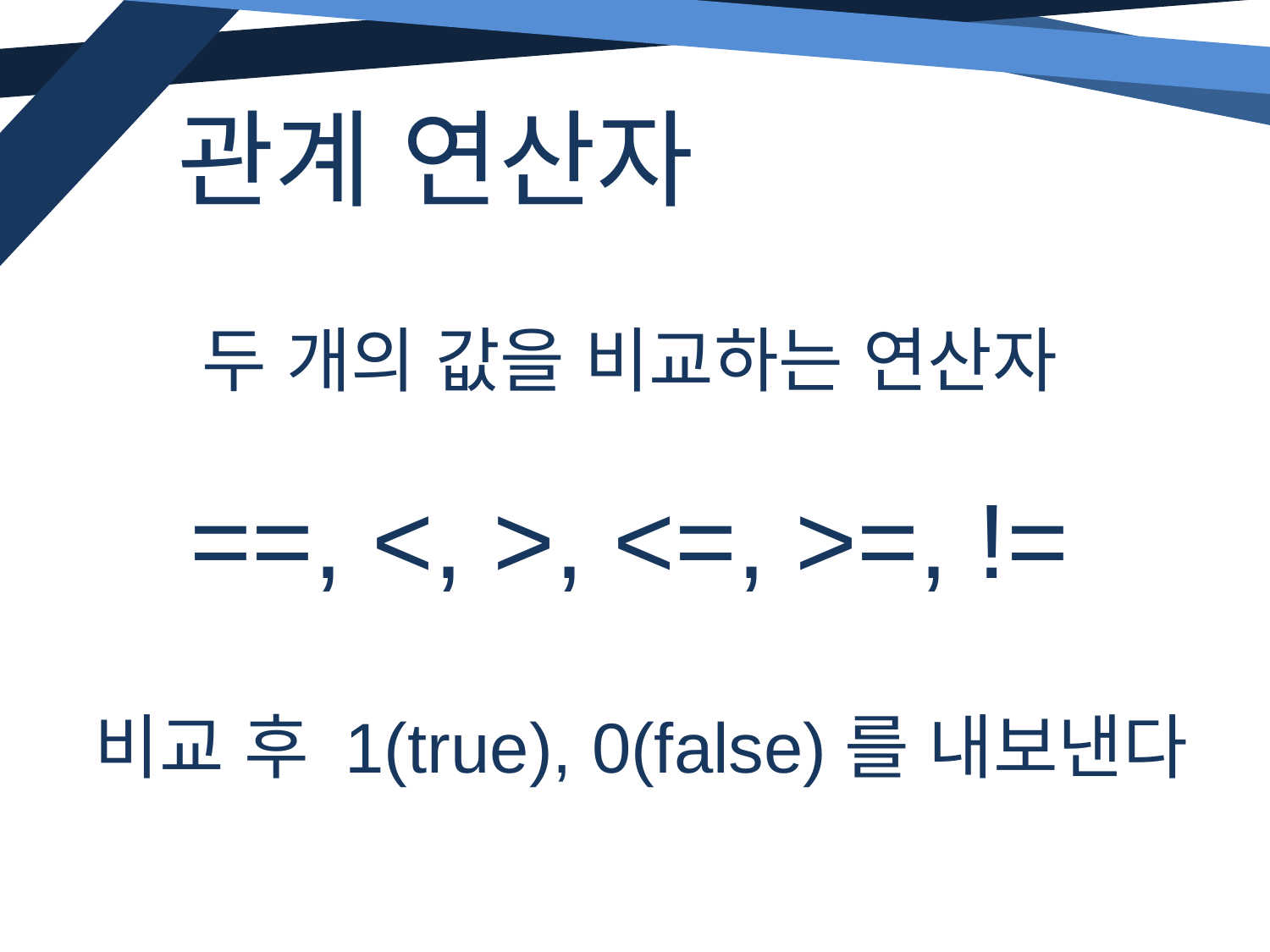

관계 연산자
두 개의 값을 비교하는 연산자
==, <, >, <=, >=, !=
비교 후 1(true), 0(false)를 내보낸다